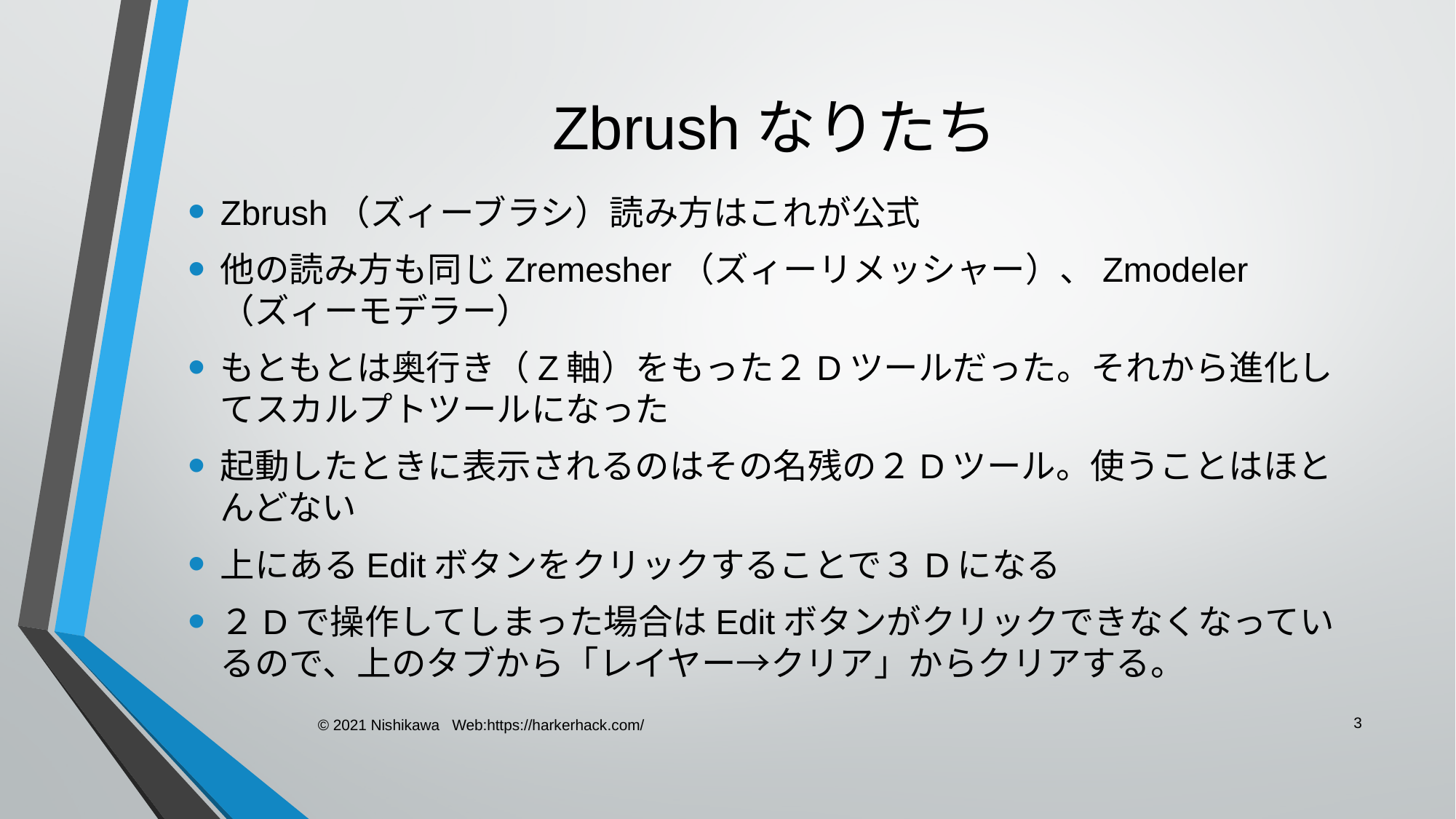

# Zbrushなりたち
Zbrush（ズィーブラシ）読み方はこれが公式
他の読み方も同じZremesher（ズィーリメッシャー）、Zmodeler（ズィーモデラー）
もともとは奥行き（Z軸）をもった２Dツールだった。それから進化してスカルプトツールになった
起動したときに表示されるのはその名残の２Dツール。使うことはほとんどない
上にあるEditボタンをクリックすることで３Dになる
２Dで操作してしまった場合はEditボタンがクリックできなくなっているので、上のタブから「レイヤー→クリア」からクリアする。
3
© 2021 Nishikawa   Web:https://harkerhack.com/